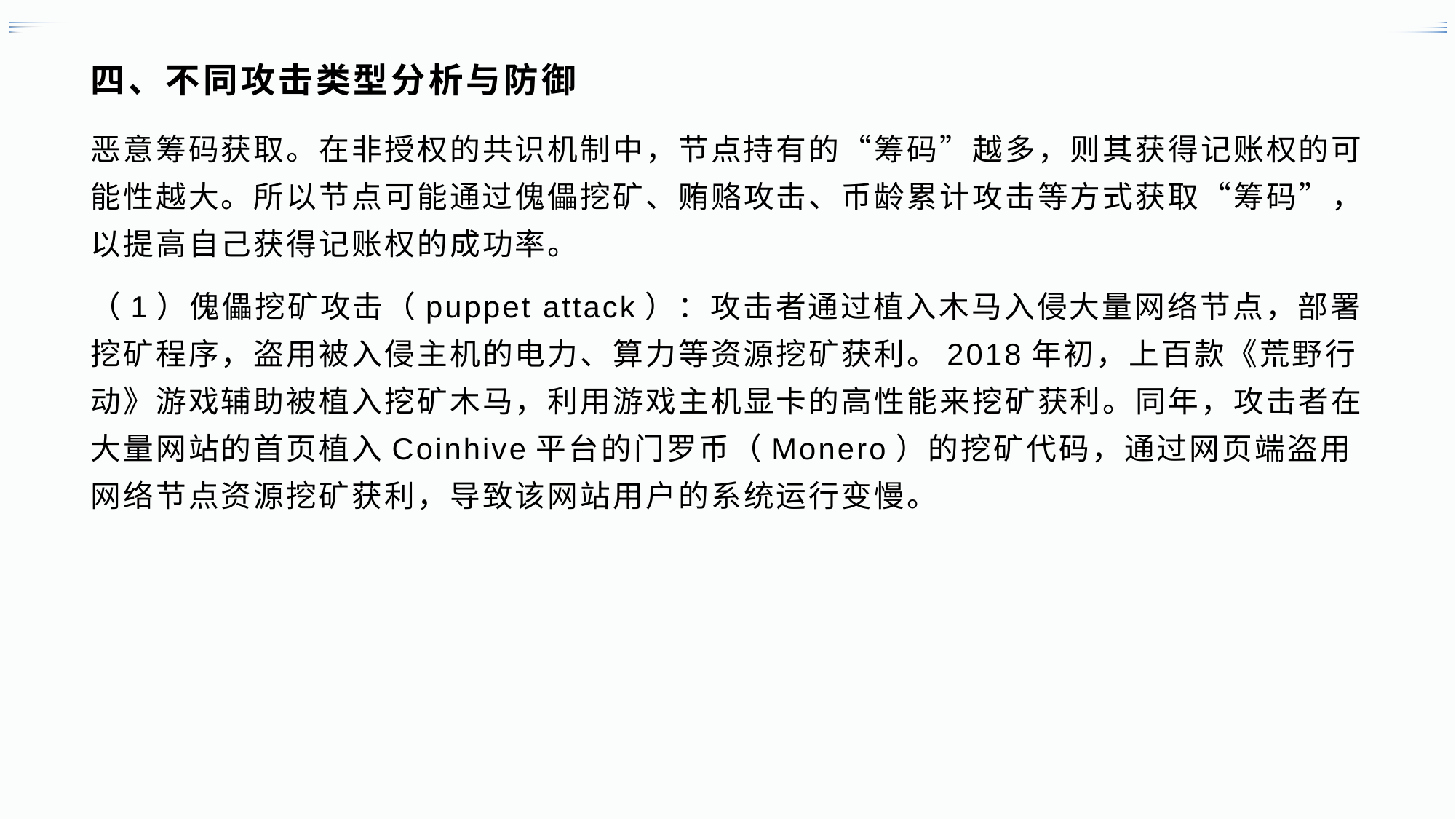

# 四、不同攻击类型分析与防御
恶意筹码获取。在非授权的共识机制中，节点持有的“筹码”越多，则其获得记账权的可能性越大。所以节点可能通过傀儡挖矿、贿赂攻击、币龄累计攻击等方式获取“筹码”，以提高自己获得记账权的成功率。
（1）傀儡挖矿攻击（puppet attack）：攻击者通过植入木马入侵大量网络节点，部署挖矿程序，盗用被入侵主机的电力、算力等资源挖矿获利。2018年初，上百款《荒野行动》游戏辅助被植入挖矿木马，利用游戏主机显卡的高性能来挖矿获利。同年，攻击者在大量网站的首页植入Coinhive平台的门罗币（Monero）的挖矿代码，通过网页端盗用网络节点资源挖矿获利，导致该网站用户的系统运行变慢。